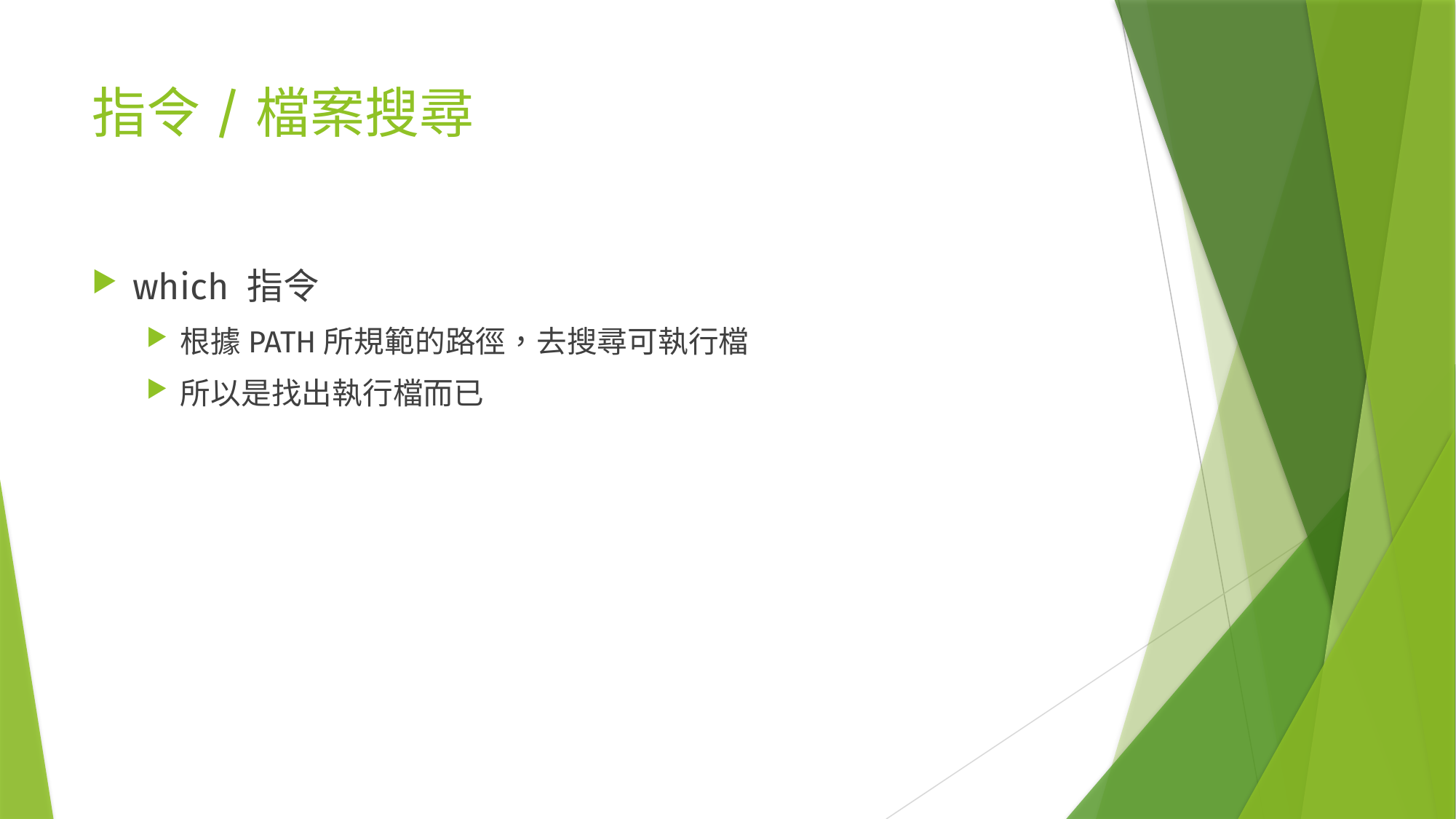

# 指令/檔案搜尋
which 指令
根據PATH所規範的路徑，去搜尋可執行檔
所以是找出執行檔而已